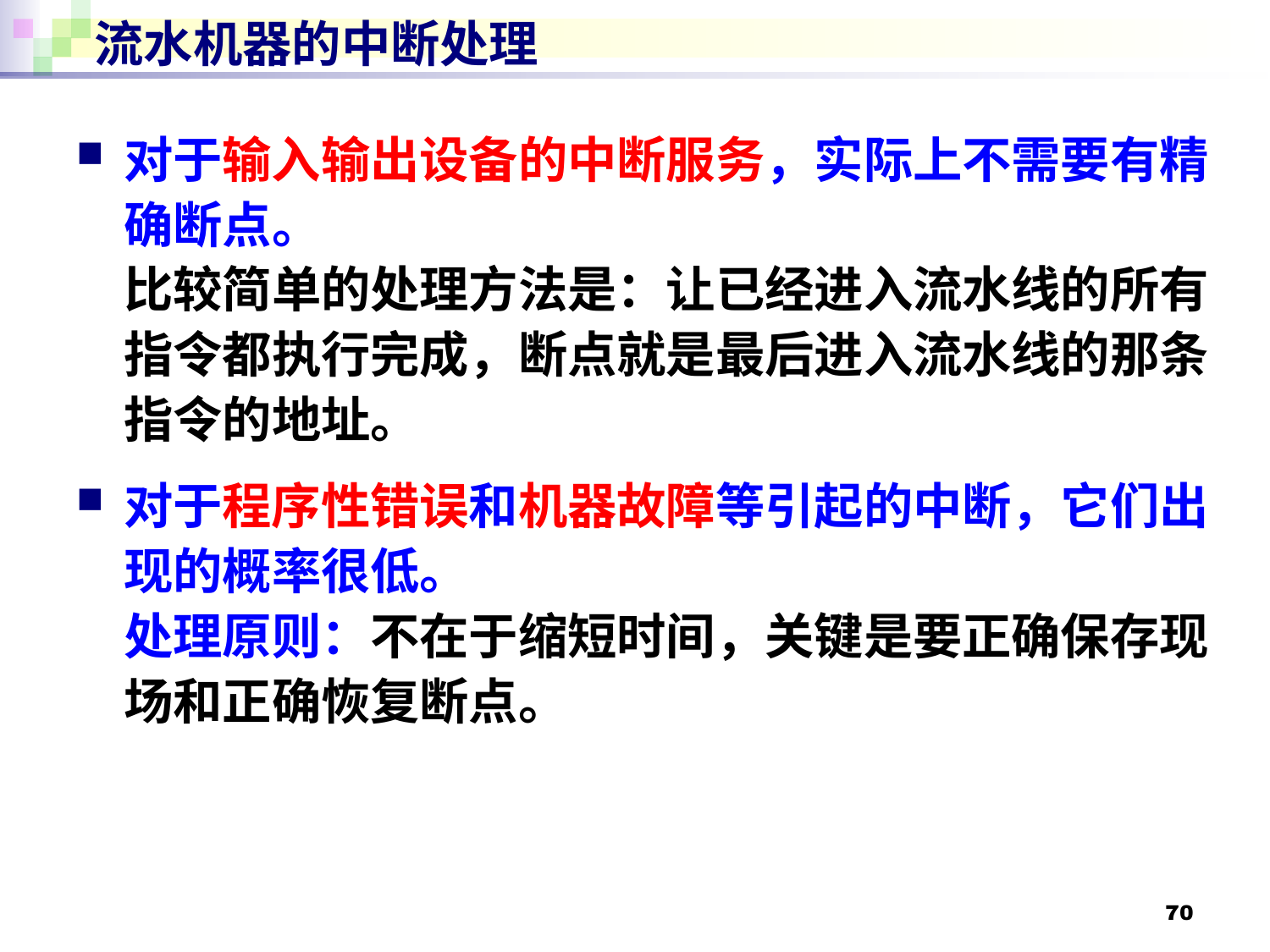

# 流水机器的中断处理
对于输入输出设备的中断服务，实际上不需要有精确断点。
比较简单的处理方法是：让已经进入流水线的所有指令都执行完成，断点就是最后进入流水线的那条指令的地址。
对于程序性错误和机器故障等引起的中断，它们出现的概率很低。
处理原则：不在于缩短时间，关键是要正确保存现场和正确恢复断点。
70